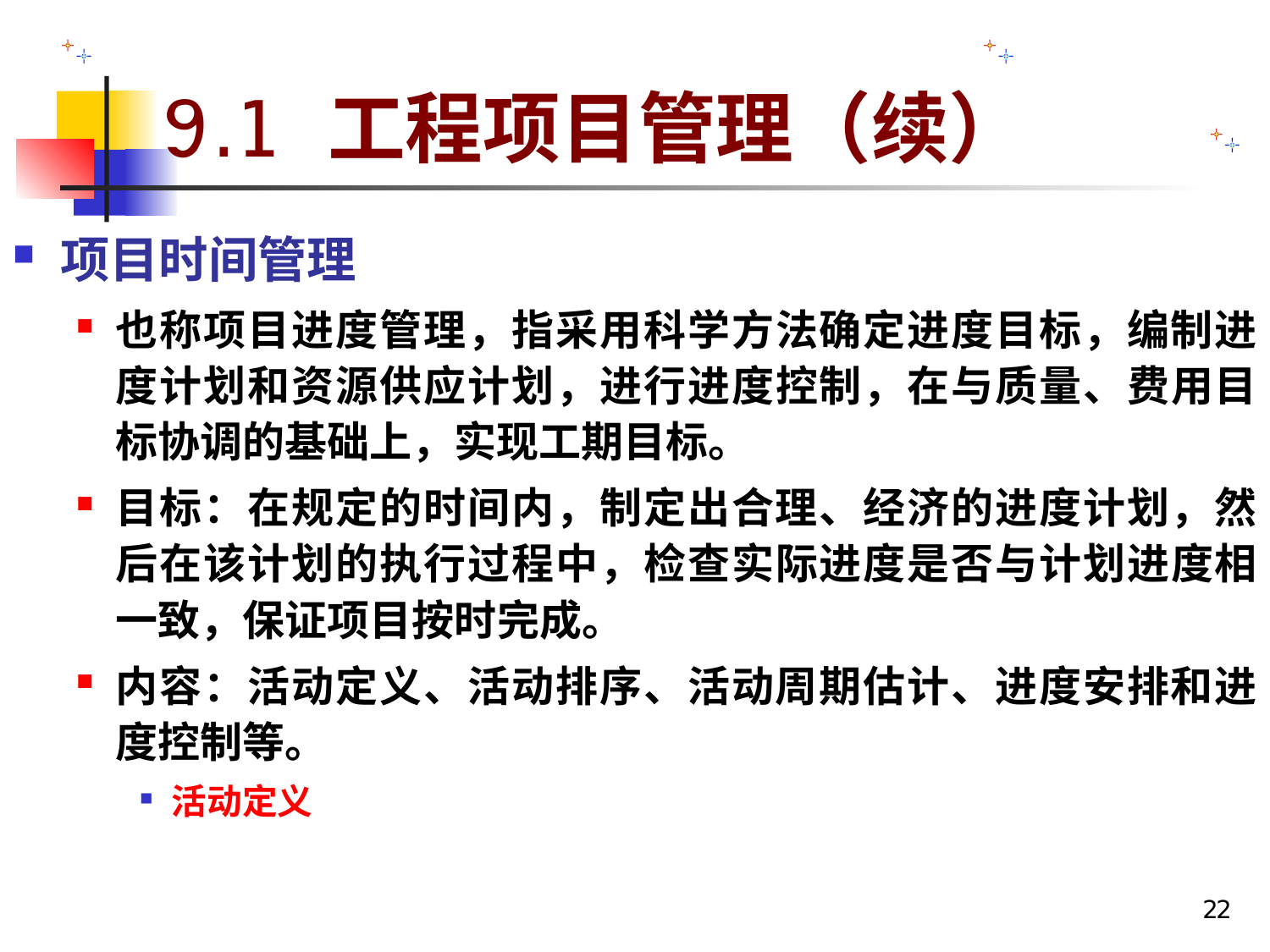

# 9.1 工程项目管理（续）
项目时间管理
也称项目进度管理，指采用科学方法确定进度目标，编制进度计划和资源供应计划，进行进度控制，在与质量、费用目标协调的基础上，实现工期目标。
目标：在规定的时间内，制定出合理、经济的进度计划，然后在该计划的执行过程中，检查实际进度是否与计划进度相一致，保证项目按时完成。
内容：活动定义、活动排序、活动周期估计、进度安排和进度控制等。
活动定义
22